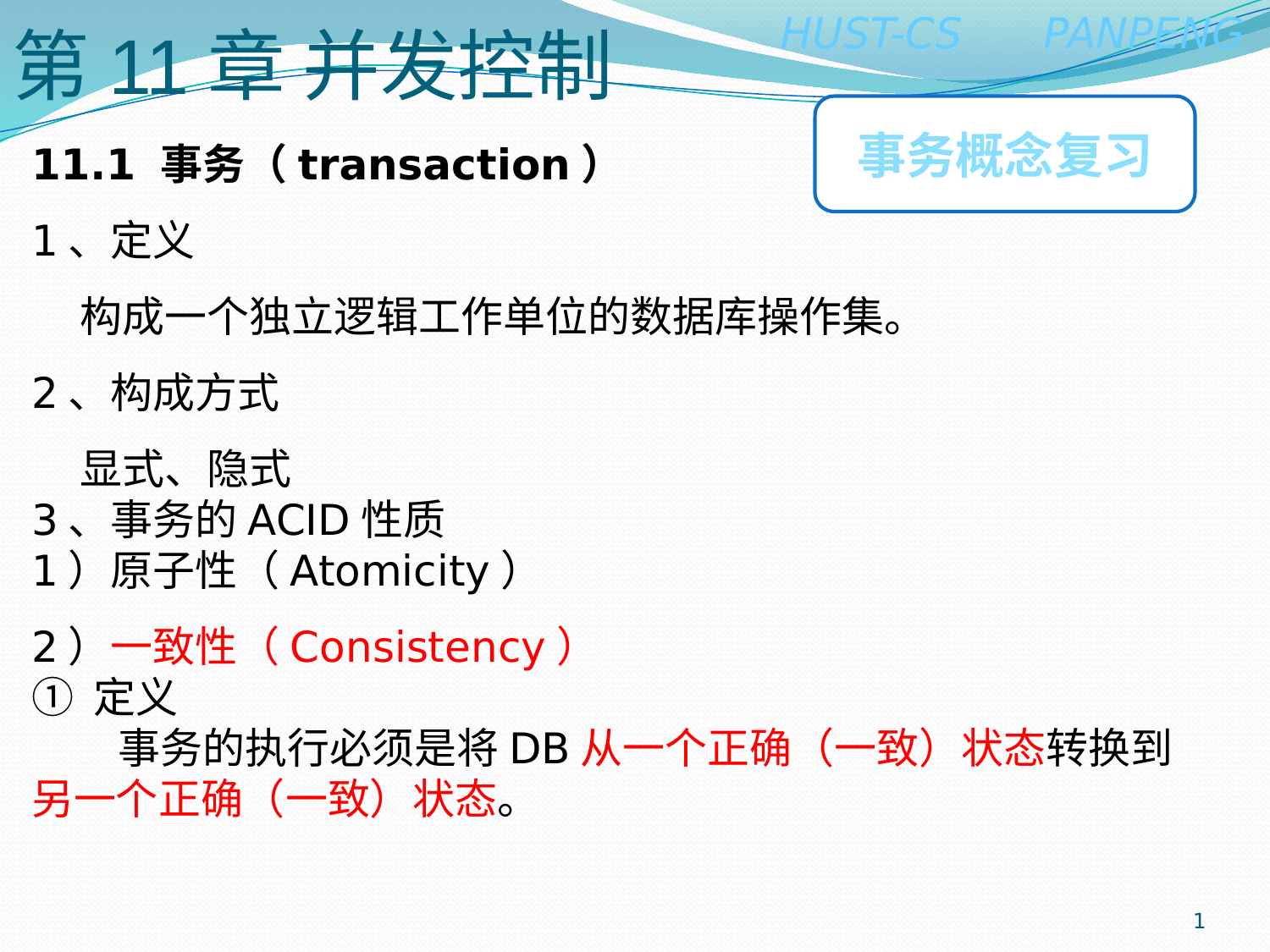

第11章 并发控制
事务概念复习
11.1 事务（transaction）
1、定义
    构成一个独立逻辑工作单位的数据库操作集。
2、构成方式
    显式、隐式
3、事务的ACID性质
1）原子性（Atomicity）
2）一致性（Consistency）
① 定义
        事务的执行必须是将DB从一个正确（一致）状态转换到另一个正确（一致）状态。

1